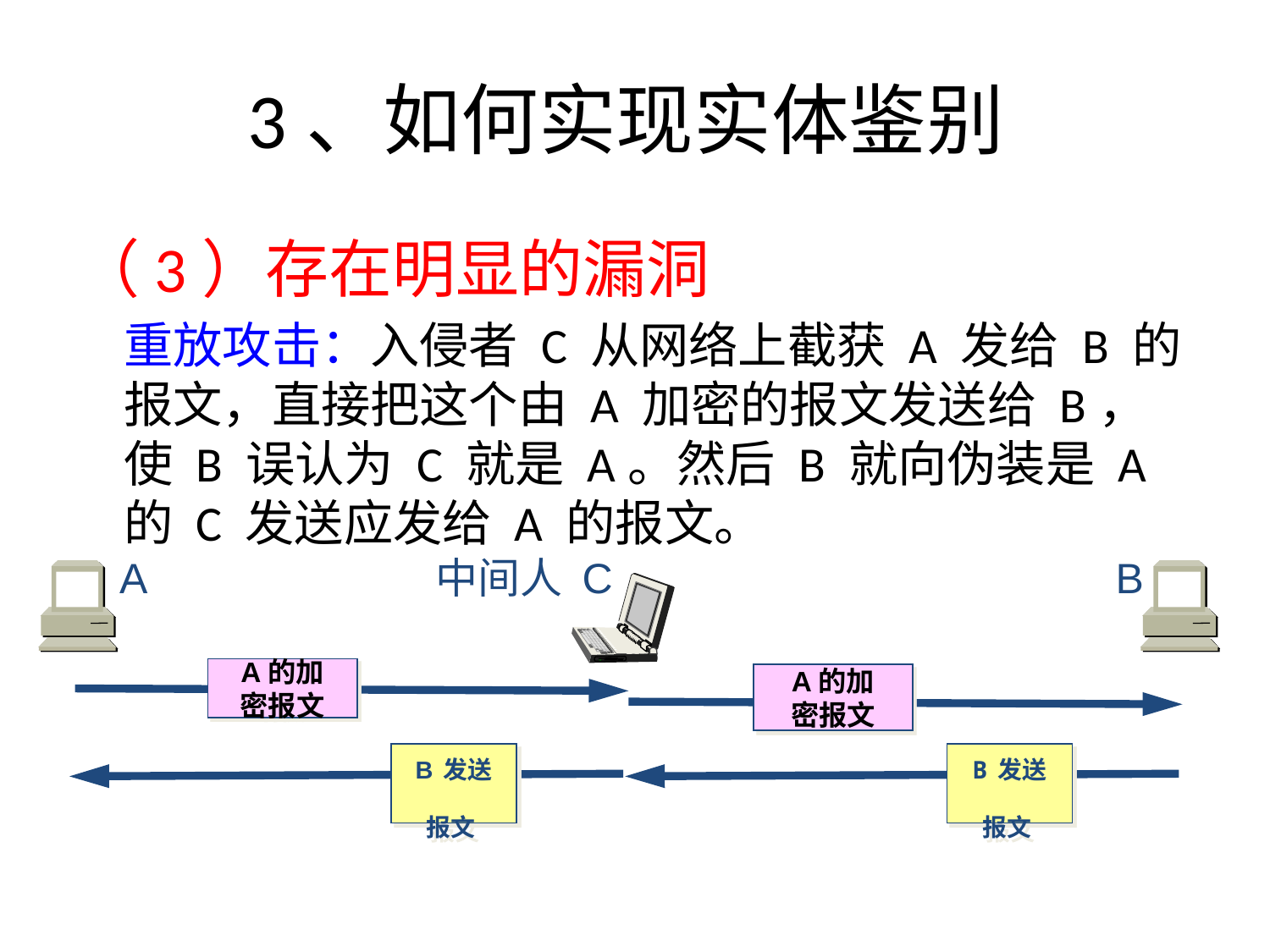

# 3、如何实现实体鉴别
（3）存在明显的漏洞
	重放攻击：入侵者 C 从网络上截获 A 发给 B 的报文，直接把这个由 A 加密的报文发送给 B，使 B 误认为 C 就是 A。然后 B 就向伪装是 A 的 C 发送应发给 A 的报文。
A
中间人 C
B

A的加
密报文

A的加
密报文

B发送
报文

B发送
报文